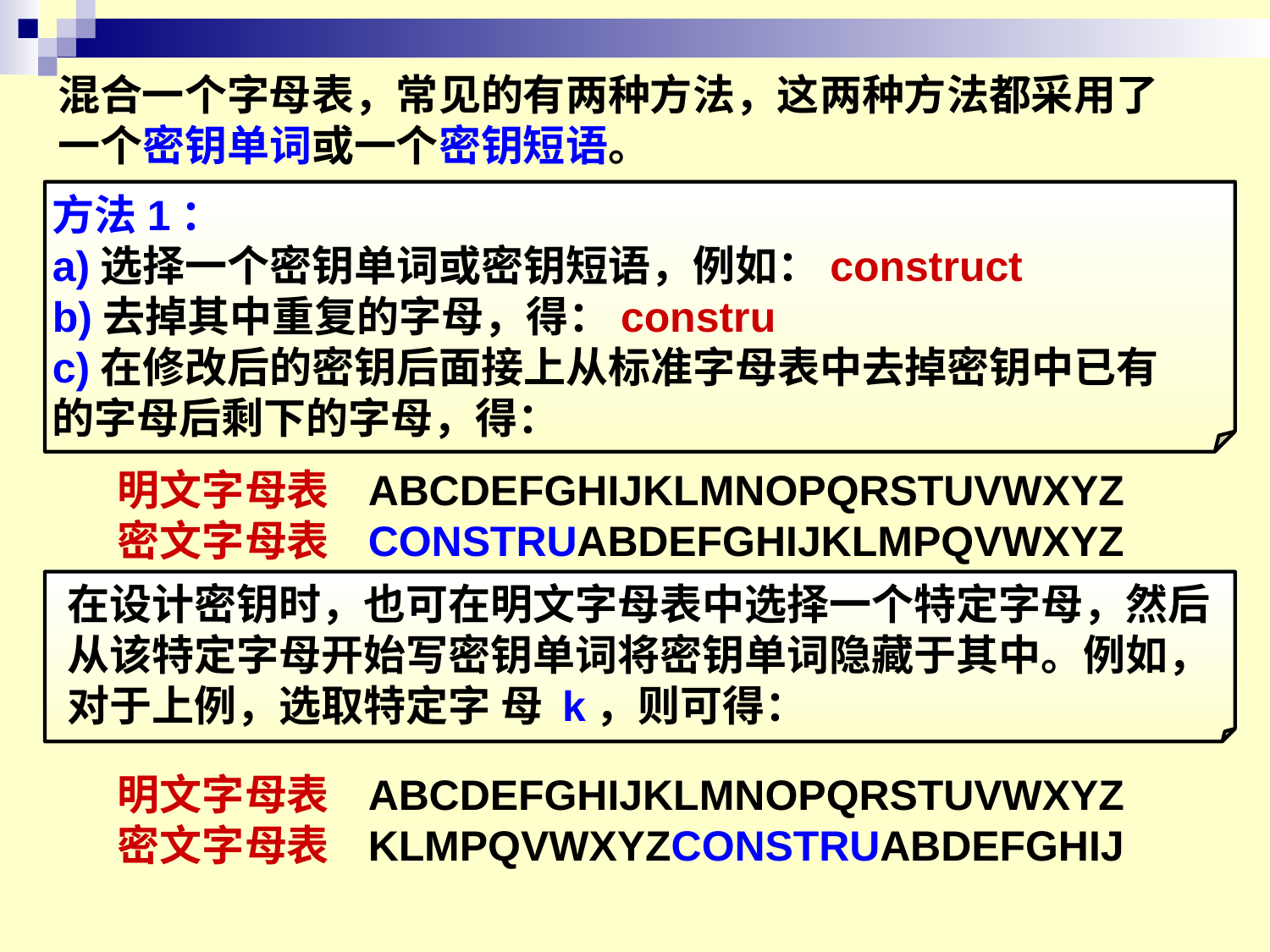

混合一个字母表，常见的有两种方法，这两种方法都采用了一个密钥单词或一个密钥短语。
方法1：
a)选择一个密钥单词或密钥短语，例如：construct
b)去掉其中重复的字母，得：constru
c)在修改后的密钥后面接上从标准字母表中去掉密钥中已有的字母后剩下的字母，得：

明文字母表   ABCDEFGHIJKLMNOPQRSTUVWXYZ
密文字母表   CONSTRUABDEFGHIJKLMPQVWXYZ

在设计密钥时，也可在明文字母表中选择一个特定字母，然后从该特定字母开始写密钥单词将密钥单词隐藏于其中。例如，对于上例，选取特定字 母 k，则可得：
明文字母表   ABCDEFGHIJKLMNOPQRSTUVWXYZ
密文字母表   KLMPQVWXYZCONSTRUABDEFGHIJ